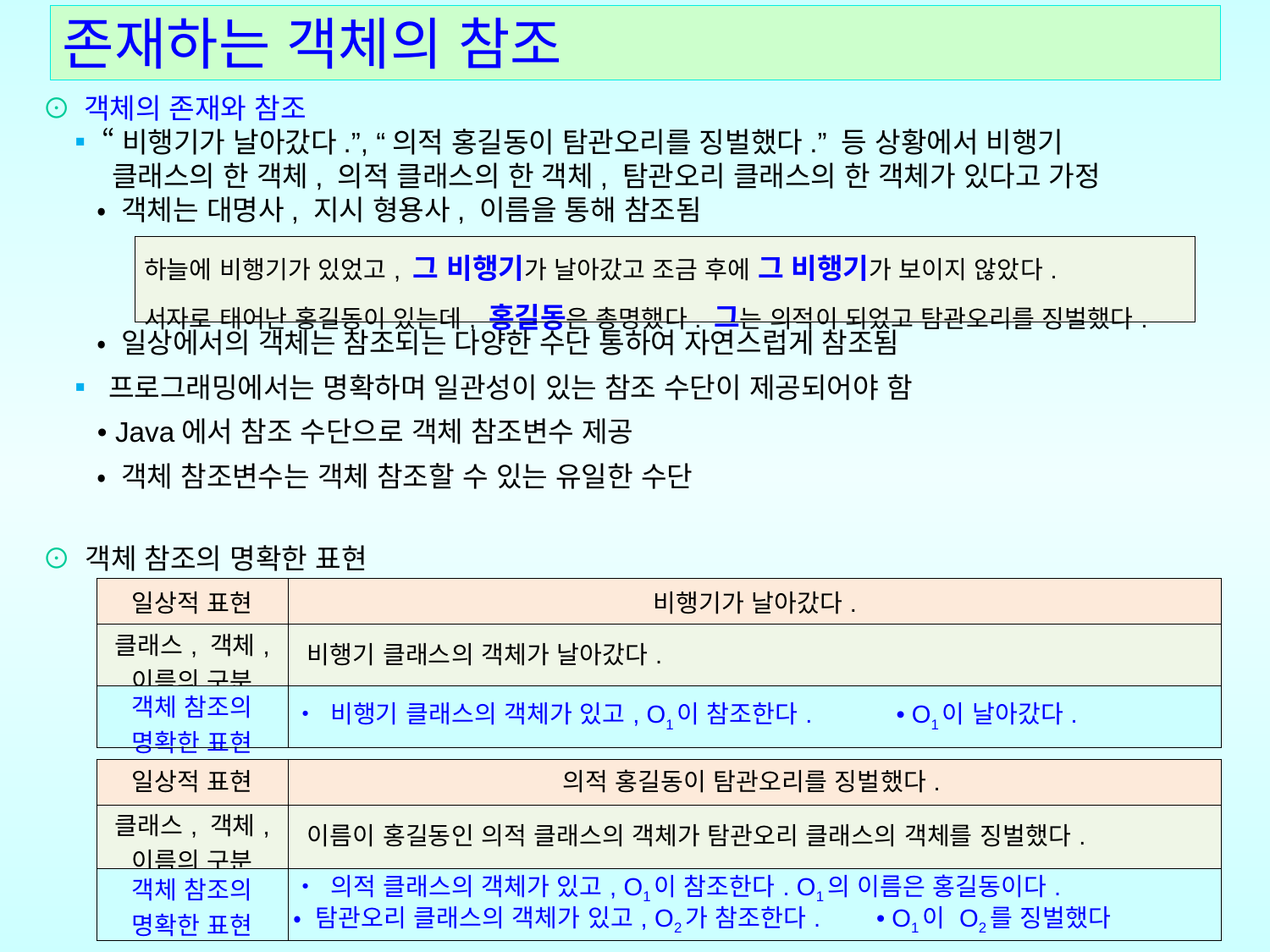

# 존재하는 객체의 참조
⊙ 객체의 존재와 참조
   ▪ “비행기가 날아갔다.”, “의적 홍길동이 탐관오리를 징벌했다.” 등 상황에서 비행기
        클래스의 한 객체, 의적 클래스의 한 객체, 탐관오리 클래스의 한 객체가 있다고 가정
       • 객체는 대명사, 지시 형용사, 이름을 통해 참조됨

       • 일상에서의 객체는 참조되는 다양한 수단 통하여 자연스럽게 참조됨
   ▪ 프로그래밍에서는 명확하며 일관성이 있는 참조 수단이 제공되어야 함
       • Java에서 참조 수단으로 객체 참조변수 제공
       • 객체 참조변수는 객체 참조할 수 있는 유일한 수단
⊙ 객체 참조의 명확한 표현
| 하늘에 비행기가 있었고, 그 비행기가 날아갔고 조금 후에 그 비행기가 보이지 않았다. 서자로 태어난 홍길동이 있는데, 홍길동은 총명했다. 그는 의적이 되었고 탐관오리를 징벌했다. |
| --- |
| 일상적 표현 | 비행기가 날아갔다. |
| --- | --- |
| 클래스, 객체, 이름의 구분 | 비행기 클래스의 객체가 날아갔다. |
| 객체 참조의 명확한 표현 | • 비행기 클래스의 객체가 있고, O1이 참조한다. • O1이 날아갔다. |
| 일상적 표현 | 의적 홍길동이 탐관오리를 징벌했다. |
| --- | --- |
| 클래스, 객체, 이름의 구분 | 이름이 홍길동인 의적 클래스의 객체가 탐관오리 클래스의 객체를 징벌했다. |
| 객체 참조의 명확한 표현 | • 의적 클래스의 객체가 있고, O1이 참조한다. O1의 이름은 홍길동이다. • 탐관오리 클래스의 객체가 있고, O2가 참조한다. • O1이 O2를 징벌했다 |